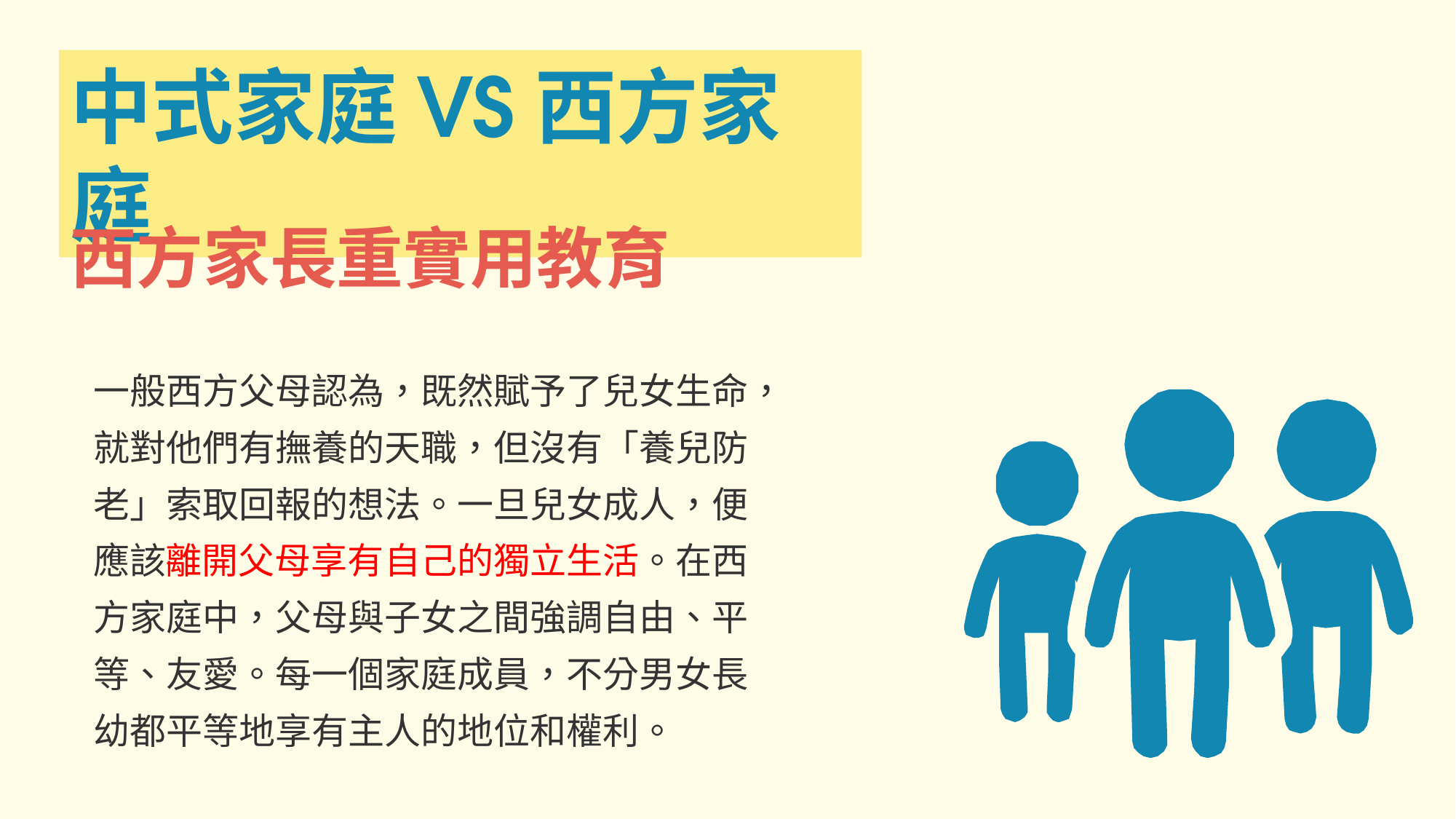

中式家庭VS西方家庭
西方家長重實用教育
一般西方父母認為，既然賦予了兒女生命，就對他們有撫養的天職，但沒有「養兒防老」索取回報的想法。一旦兒女成人，便應該離開父母享有自己的獨立生活。在西方家庭中，父母與子女之間強調自由、平等、友愛。每一個家庭成員，不分男女長幼都平等地享有主人的地位和權利。